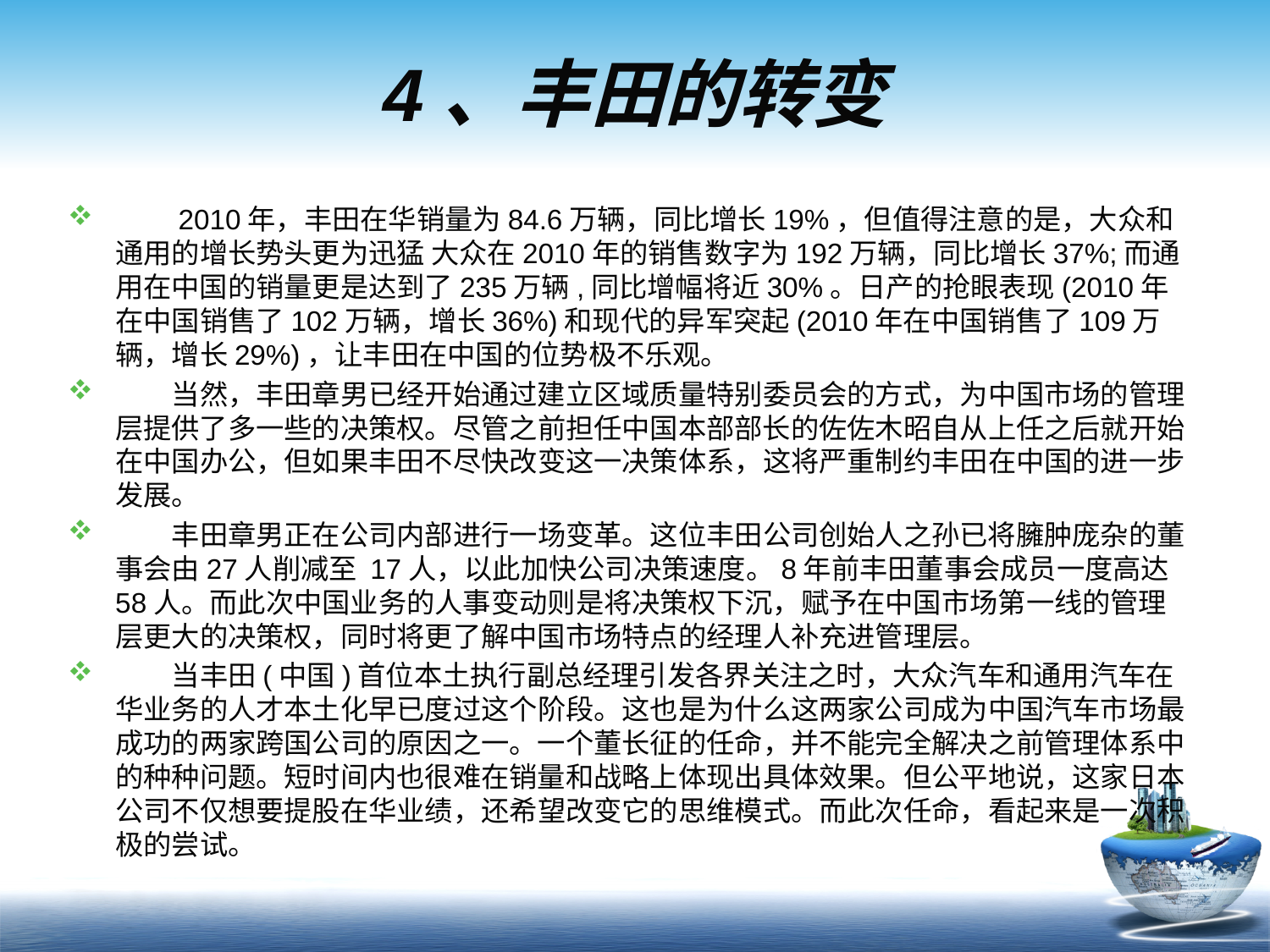

# 4、丰田的转变

　　2010年，丰田在华销量为84.6万辆，同比增长19%，但值得注意的是，大众和通用的增长势头更为迅猛 大众在2010年的销售数字为192万辆，同比增长37%;而通用在中国的销量更是达到了235万辆,同比增幅将近30%。日产的抢眼表现(2010年在中国销售了102万辆，增长36%)和现代的异军突起(2010年在中国销售了109万辆，增长29%)，让丰田在中国的位势极不乐观。
　　当然，丰田章男已经开始通过建立区域质量特别委员会的方式，为中国市场的管理层提供了多一些的决策权。尽管之前担任中国本部部长的佐佐木昭自从上任之后就开始在中国办公，但如果丰田不尽快改变这一决策体系，这将严重制约丰田在中国的进一步发展。
　　丰田章男正在公司内部进行一场变革。这位丰田公司创始人之孙已将臃肿庞杂的董事会由27人削减至 17人，以此加快公司决策速度。8年前丰田董事会成员一度高达58人。而此次中国业务的人事变动则是将决策权下沉，赋予在中国市场第一线的管理层更大的决策权，同时将更了解中国市场特点的经理人补充进管理层。
　　当丰田(中国)首位本土执行副总经理引发各界关注之时，大众汽车和通用汽车在华业务的人才本土化早已度过这个阶段。这也是为什么这两家公司成为中国汽车市场最成功的两家跨国公司的原因之一。一个董长征的任命，并不能完全解决之前管理体系中的种种问题。短时间内也很难在销量和战略上体现出具体效果。但公平地说，这家日本公司不仅想要提股在华业绩，还希望改变它的思维模式。而此次任命，看起来是一次积极的尝试。